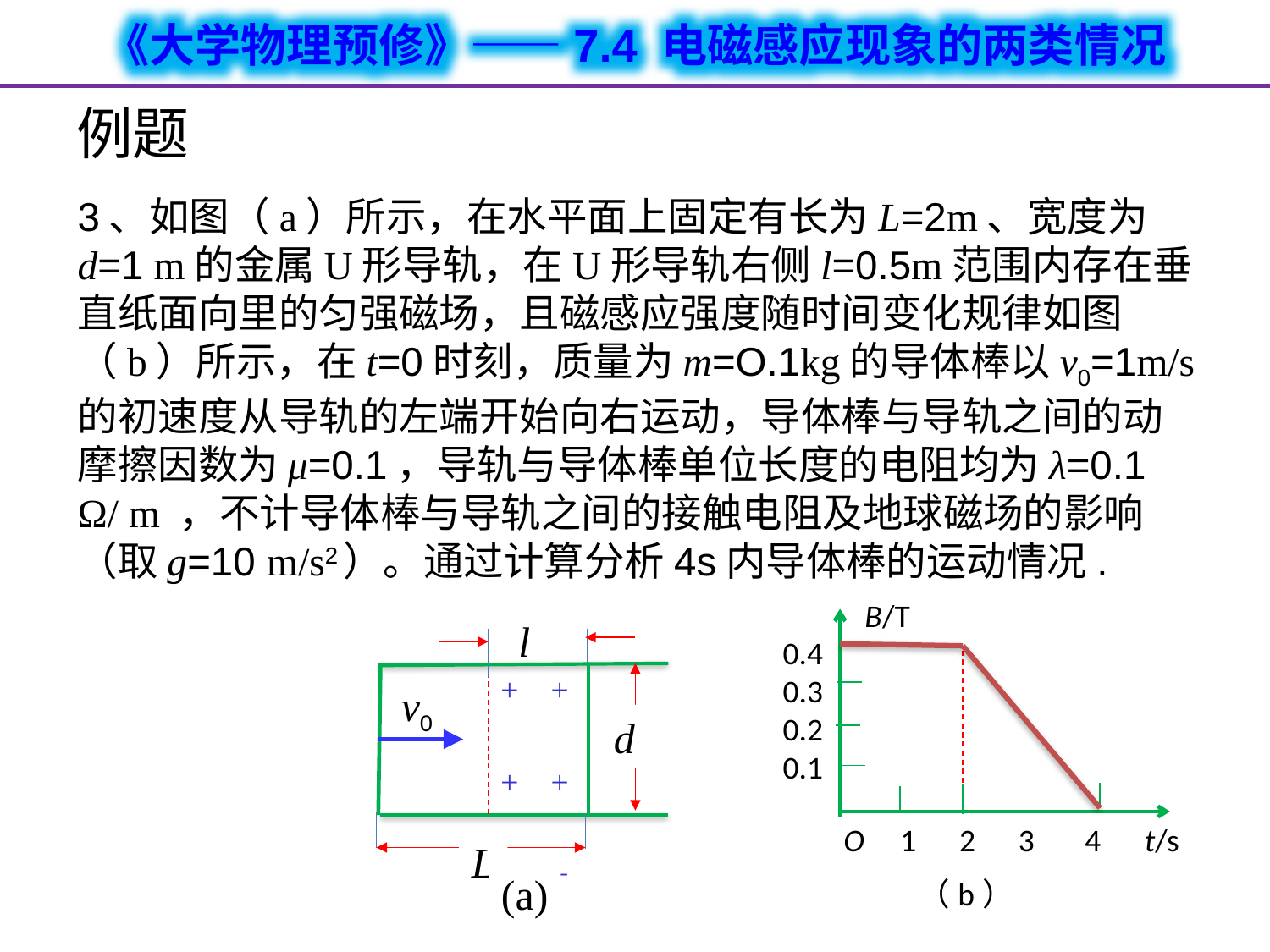

# 例题
3、如图（a）所示，在水平面上固定有长为L=2m、宽度为d=1 m的金属U形导轨，在U形导轨右侧l=0.5m范围内存在垂直纸面向里的匀强磁场，且磁感应强度随时间变化规律如图（b）所示，在t=0时刻，质量为m=O.1kg的导体棒以v0=1m/s的初速度从导轨的左端开始向右运动，导体棒与导轨之间的动摩擦因数为μ=0.1，导轨与导体棒单位长度的电阻均为λ=0.1 Ω/ m ，不计导体棒与导轨之间的接触电阻及地球磁场的影响（取g=10 m/s2）。通过计算分析4s内导体棒的运动情况.

B/T
0.4
0.3
0.2
0.1
O     1      2      3       4      t/s
（b）
l
+    +
+    +
+    +
v0
d
L
(a)